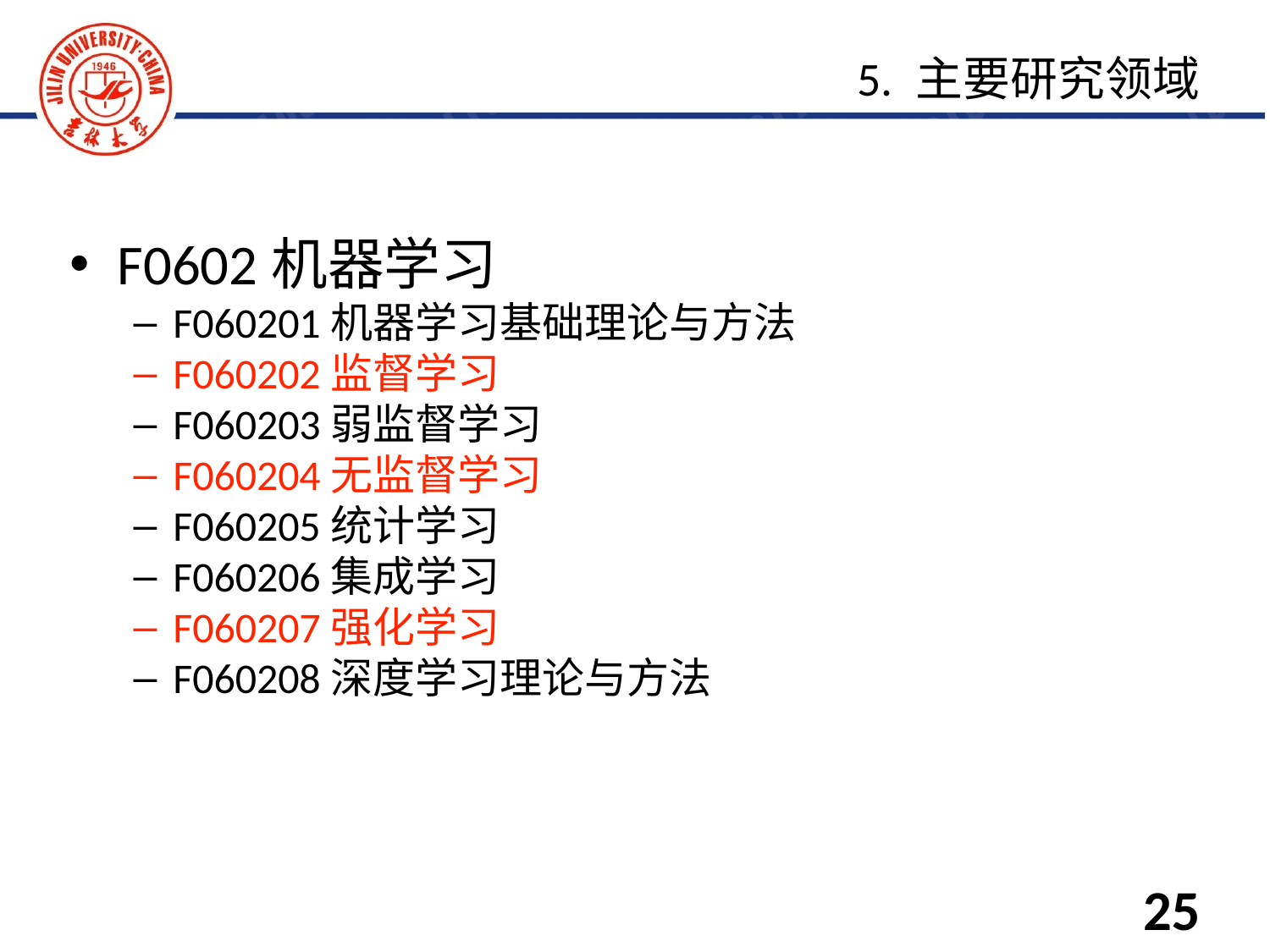

F0602机器学习
F060201机器学习基础理论与方法
F060202监督学习
F060203弱监督学习
F060204无监督学习
F060205统计学习
F060206集成学习
F060207强化学习
F060208深度学习理论与方法
5. 主要研究领域
25